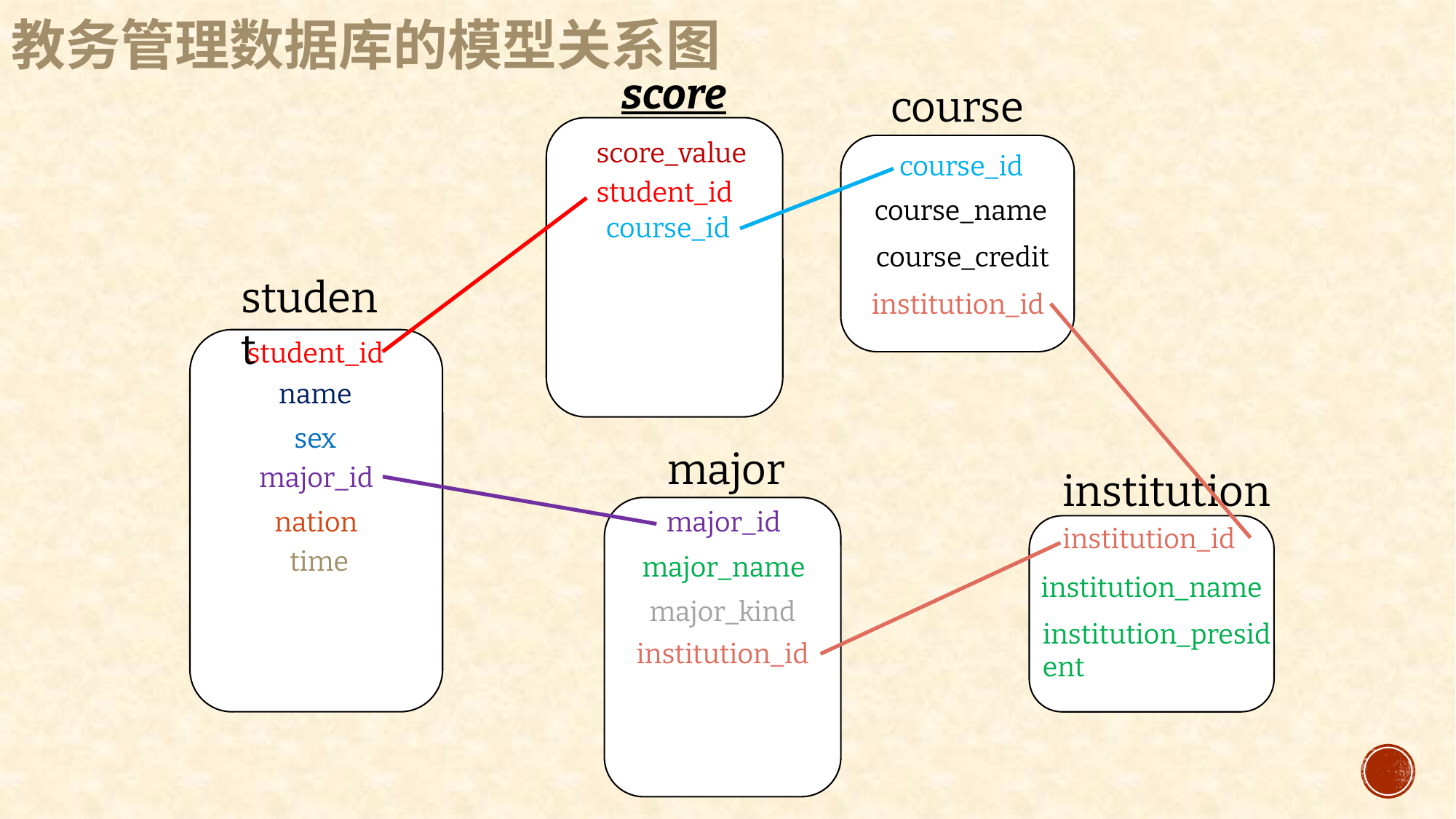

教务管理数据库的模型关系图
score
course

score_value

course_id
student_id
course_name
course_id
course_credit
student
institution_id

student_id
name
sex
major
major_id
institution

major_id
nation
institution_id

time
major_name
institution_name
major_kind
institution_president
institution_id